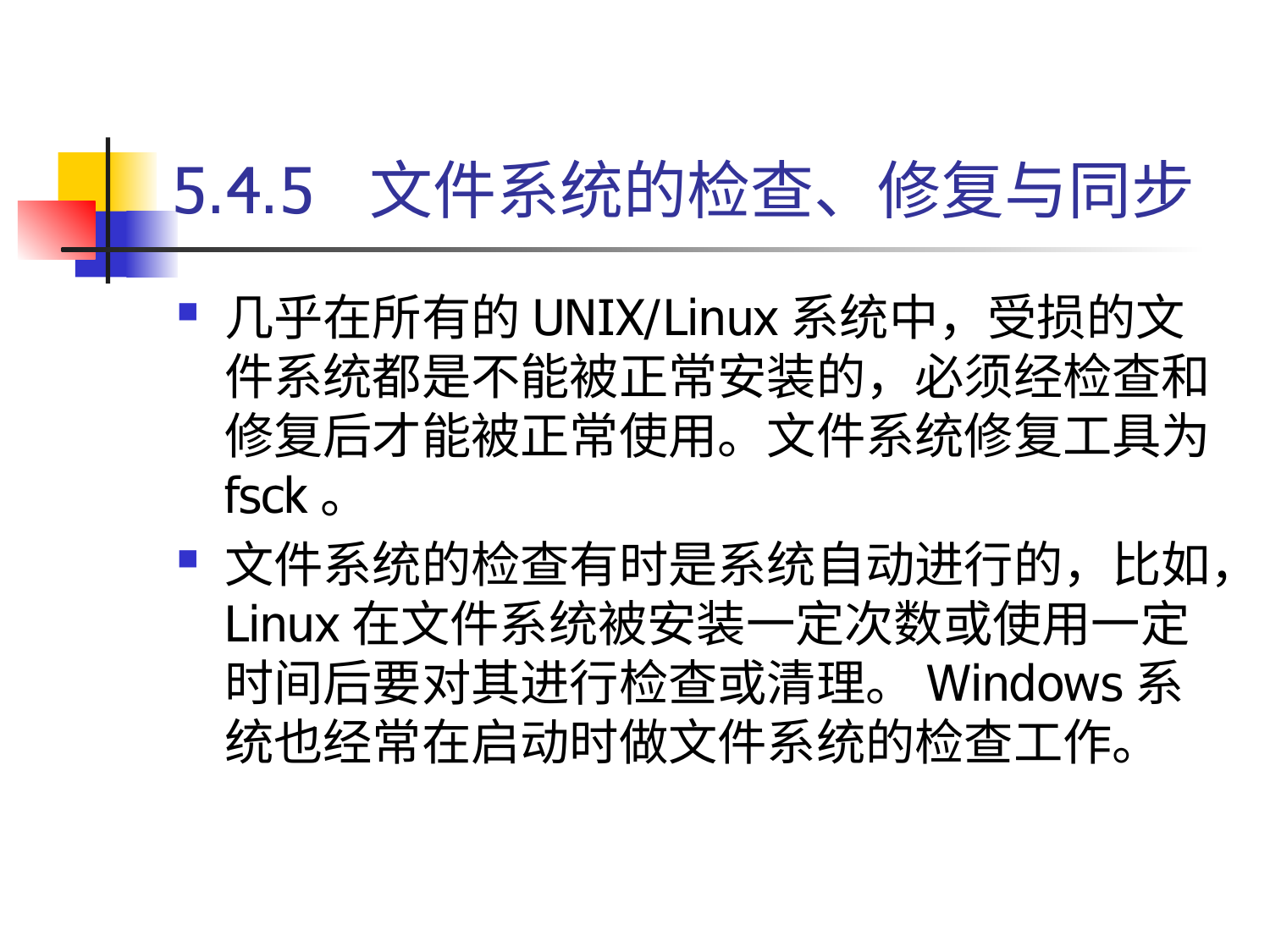

# 5.4.5  文件系统的检查、修复与同步
几乎在所有的UNIX/Linux系统中，受损的文件系统都是不能被正常安装的，必须经检查和修复后才能被正常使用。文件系统修复工具为fsck。
文件系统的检查有时是系统自动进行的，比如，Linux在文件系统被安装一定次数或使用一定时间后要对其进行检查或清理。Windows系统也经常在启动时做文件系统的检查工作。